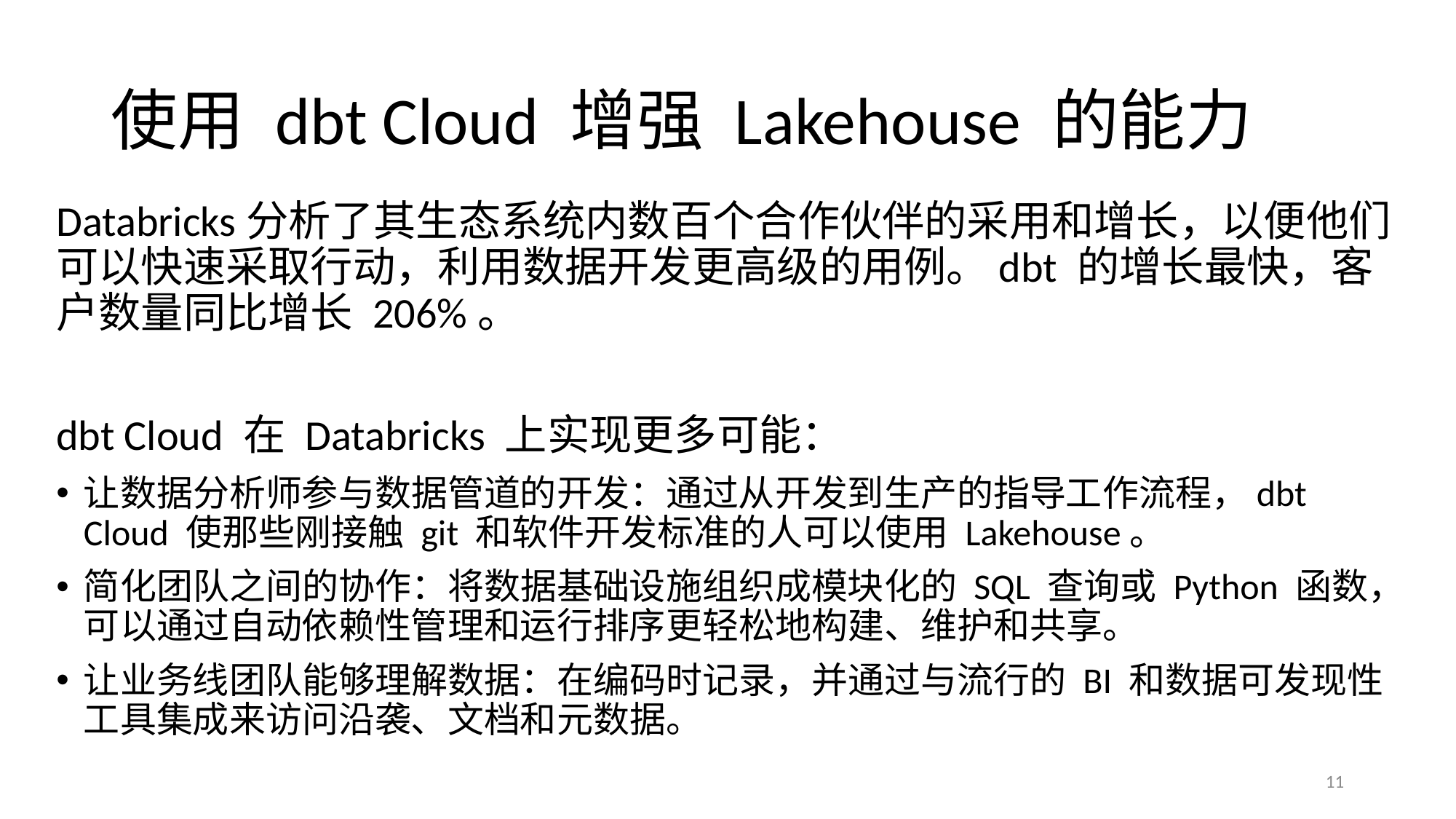

# 使用 dbt Cloud 增强 Lakehouse 的能力
Databricks分析了其生态系统内数百个合作伙伴的采用和增长，以便他们可以快速采取行动，利用数据开发更高级的用例。dbt 的增长最快，客户数量同比增长 206%。

dbt Cloud 在 Databricks 上实现更多可能：
让数据分析师参与数据管道的开发：通过从开发到生产的指导工作流程，dbt Cloud 使那些刚接触 git 和软件开发标准的人可以使用 Lakehouse。
简化团队之间的协作：将数据基础设施组织成模块化的 SQL 查询或 Python 函数，可以通过自动依赖性管理和运行排序更轻松地构建、维护和共享。
让业务线团队能够理解数据：在编码时记录，并通过与流行的 BI 和数据可发现性工具集成来访问沿袭、文档和元数据。
11